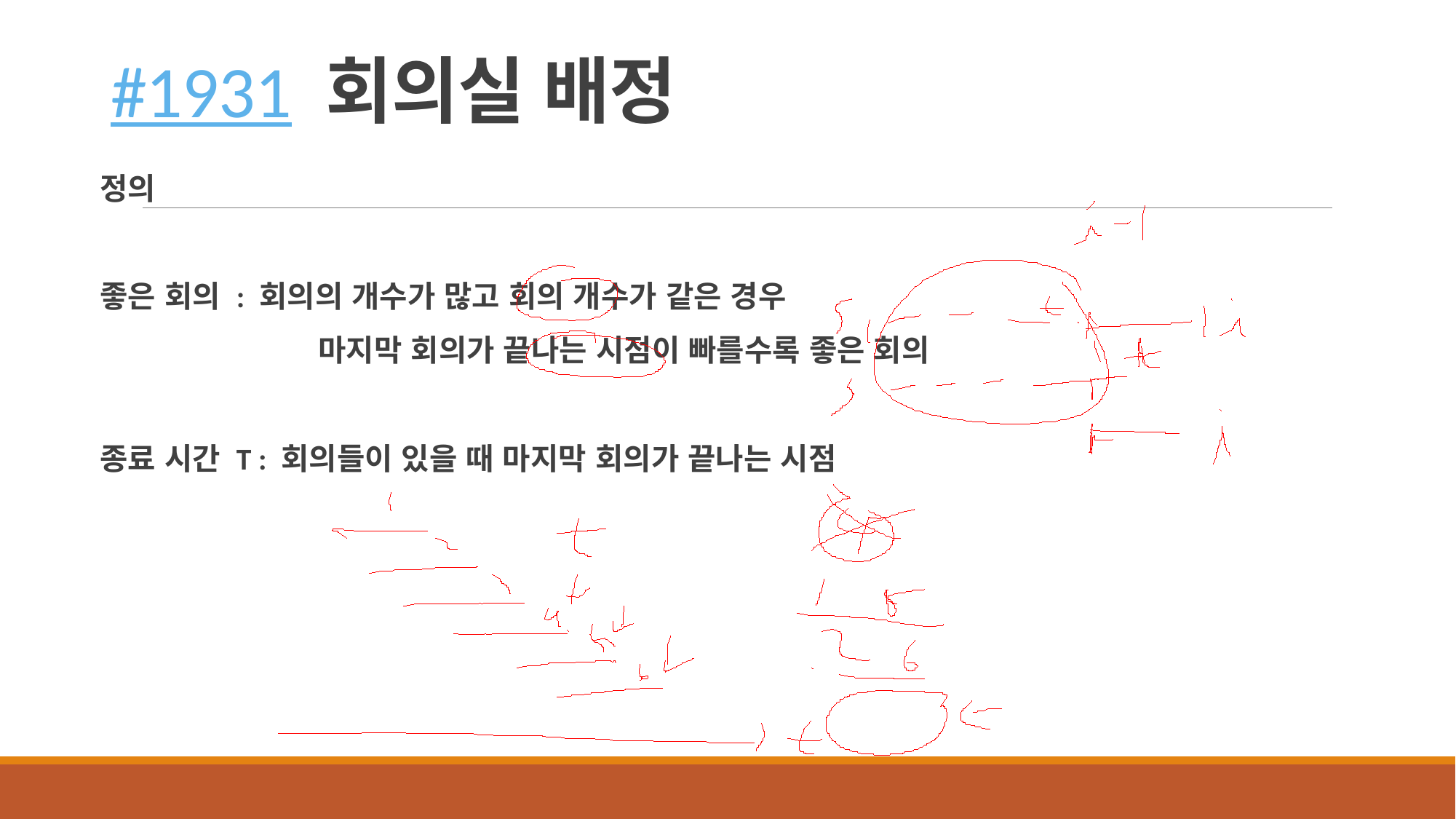

# #1931 회의실 배정
정의

좋은 회의 : 회의의 개수가 많고 회의 개수가 같은 경우
		마지막 회의가 끝나는 시점이 빠를수록 좋은 회의

종료 시간 T : 회의들이 있을 때 마지막 회의가 끝나는 시점